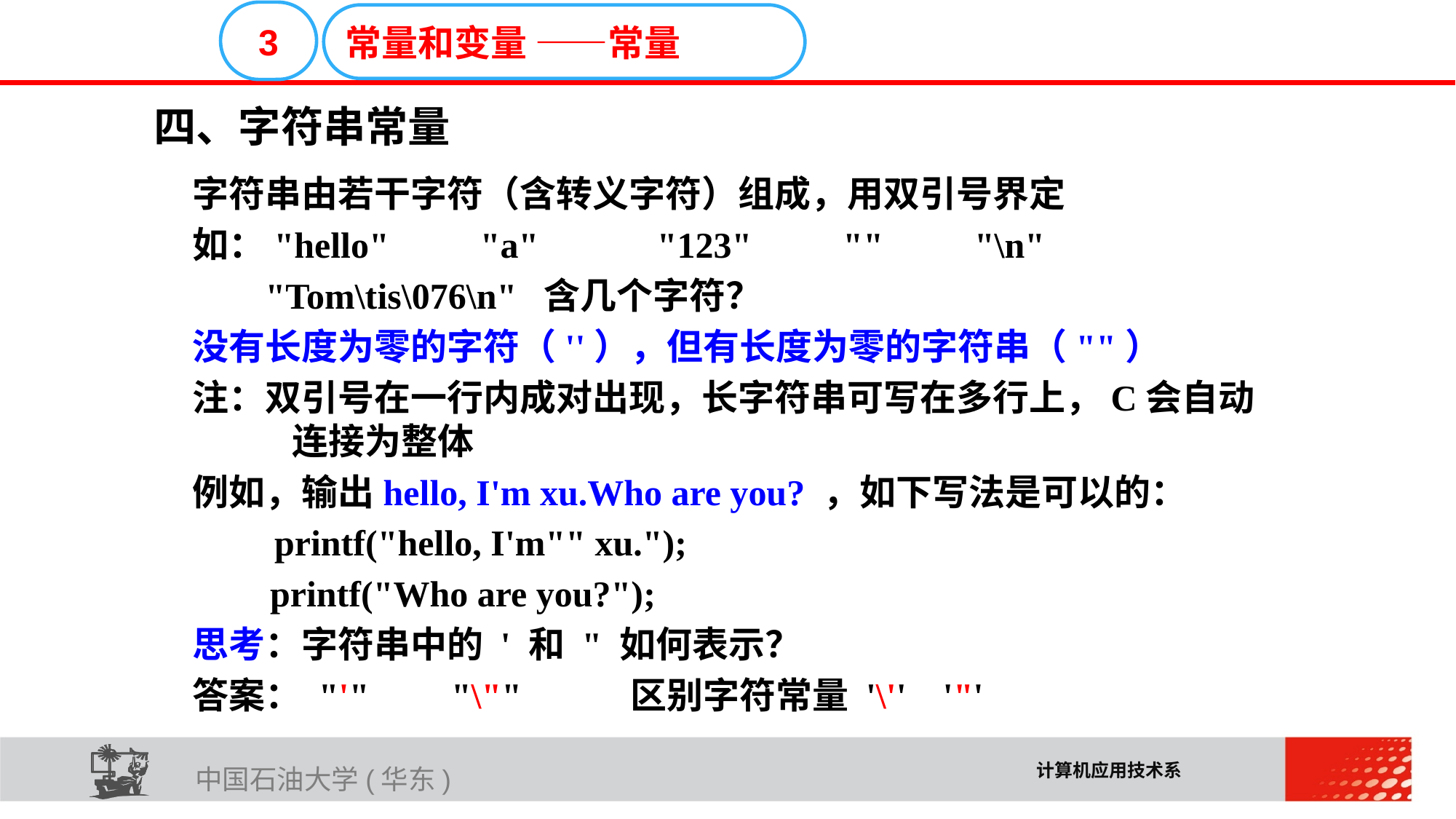

E6636B02012BD195C019CE06C16E30F4C33D02E32711A616D0819A1A3DEC08F98FFCE503BC41BA966B45D6F0472B73A72FC0F2BE2AA537FE6A04217657FCC2FDBF2DB6715F2B3FB871C24A61410
3
常量和变量 ——常量
四、字符串常量
字符串由若干字符（含转义字符）组成，用双引号界定
如："hello"          "a"             "123"          ""          "\n"
        "Tom\tis\076\n"  含几个字符？
没有长度为零的字符（''），但有长度为零的字符串（""）
注：双引号在一行内成对出现，长字符串可写在多行上，C会自动    连接为整体
例如，输出hello, I'm xu.Who are you? ，如下写法是可以的：
         printf("hello, I'm"" xu.");
	    printf("Who are you?");
思考：字符串中的 ' 和 " 如何表示？
答案： "'"         "\""           区别字符常量 '\''    '"'
17